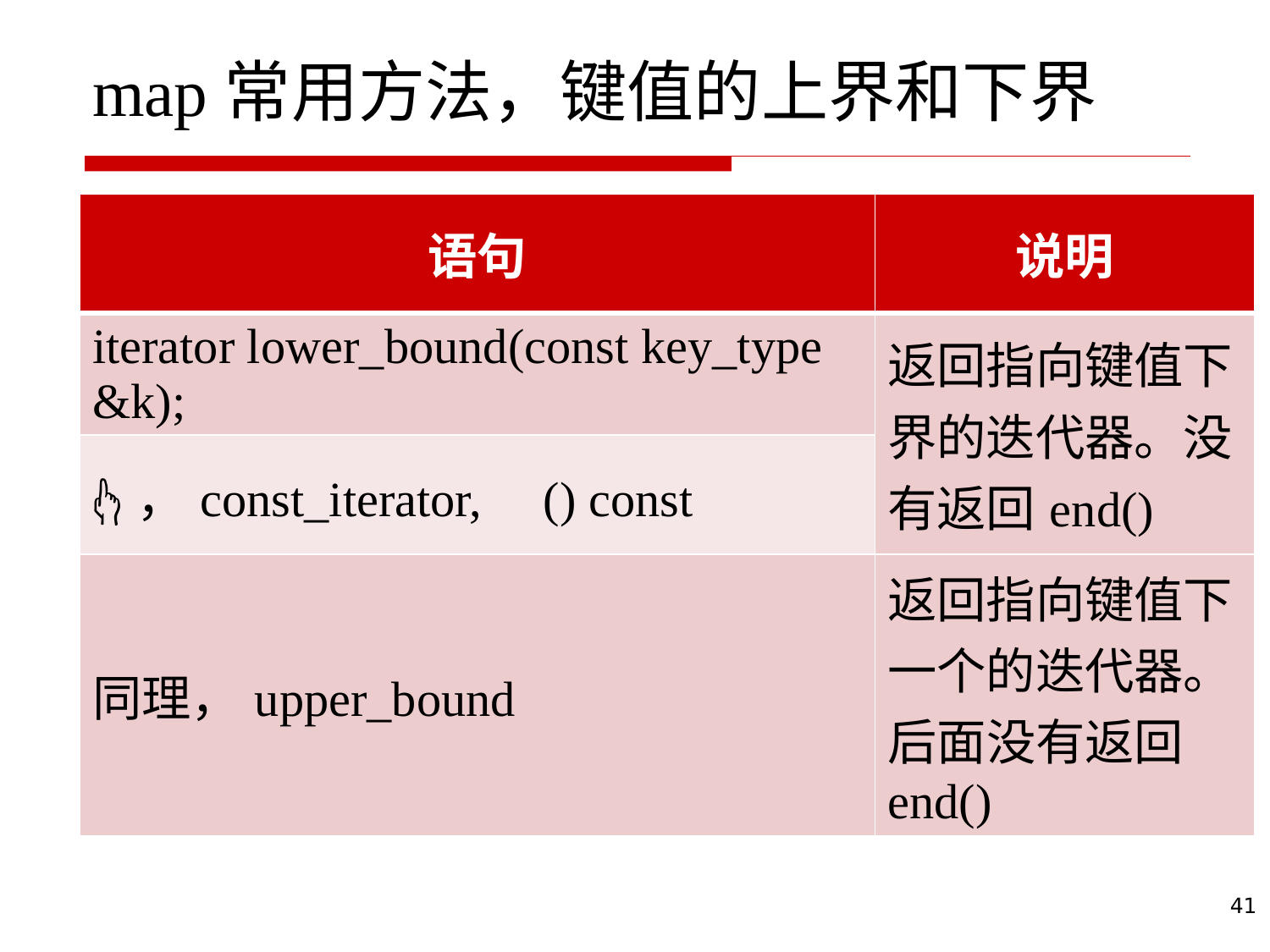

# map常用方法，键值的上界和下界

| 语句 | 说明 |
| --- | --- |
| iterator lower\_bound(const key\_type &k); | 返回指向键值下界的迭代器。没有返回end() |
| 👆，const\_iterator, () const |  |
| 同理，upper\_bound | 返回指向键值下一个的迭代器。后面没有返回end() |
41